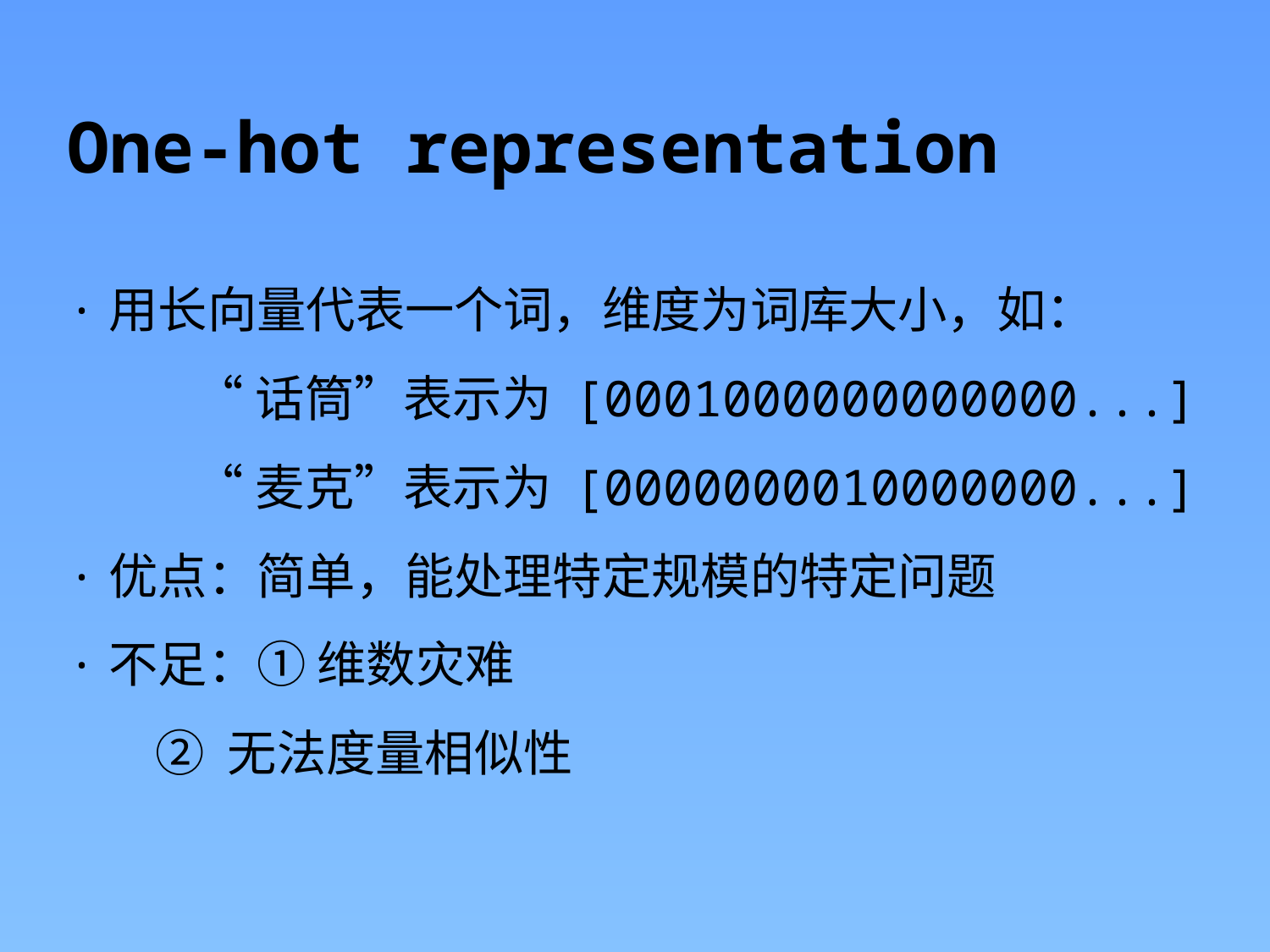

One-hot representation
·用长向量代表一个词，维度为词库大小，如：
	“话筒”表示为 [0001000000000000...]
	“麦克”表示为 [0000000010000000...]
·优点：简单，能处理特定规模的特定问题
·不足：① 维数灾难
        ② 无法度量相似性